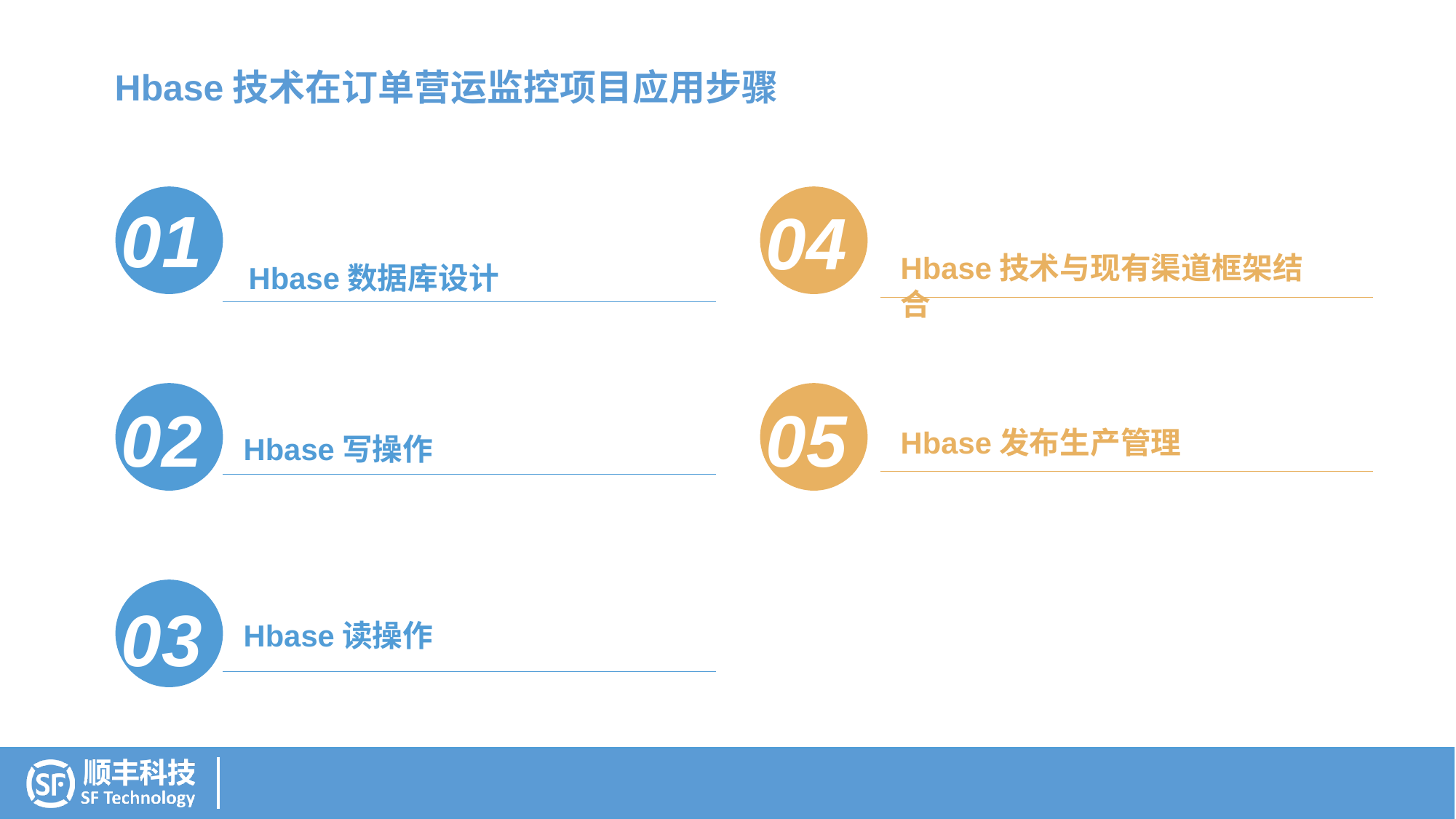

Hbase技术在订单营运监控项目应用步骤表

01
04
Hbase技术与现有渠道框架结合
Hbase数据库设计

02
05
Hbase发布生产管理
Hbase写操作

03
Hbase读操作